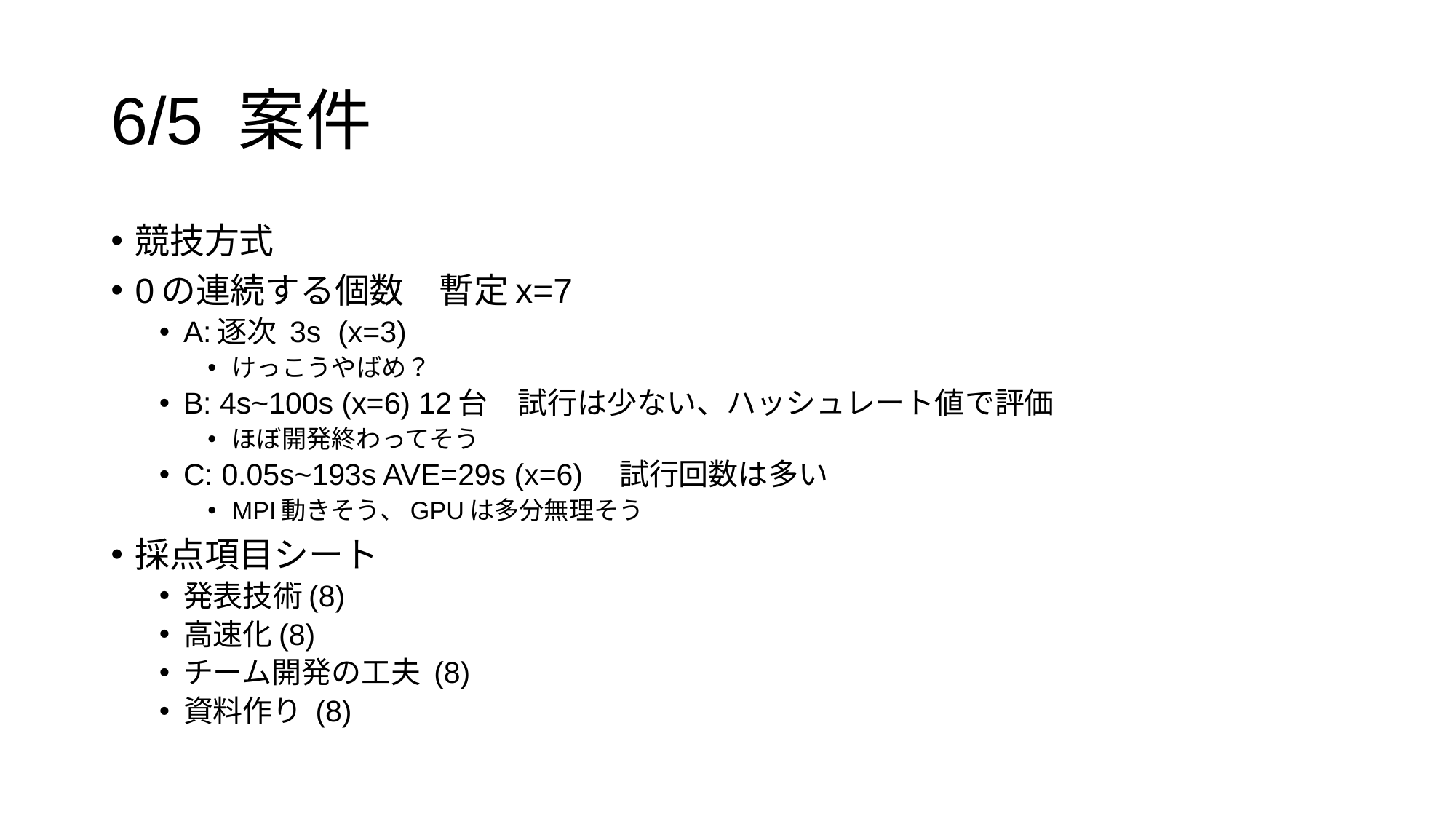

# 6/5 案件
競技方式
0の連続する個数　暫定x=7
A:逐次 3s  (x=3)
けっこうやばめ？
B: 4s~100s (x=6) 12台　試行は少ない、ハッシュレート値で評価
ほぼ開発終わってそう
C: 0.05s~193s AVE=29s (x=6)　試行回数は多い
MPI動きそう、GPUは多分無理そう
採点項目シート
発表技術(8)
高速化(8)
チーム開発の工夫 (8)
資料作り (8)